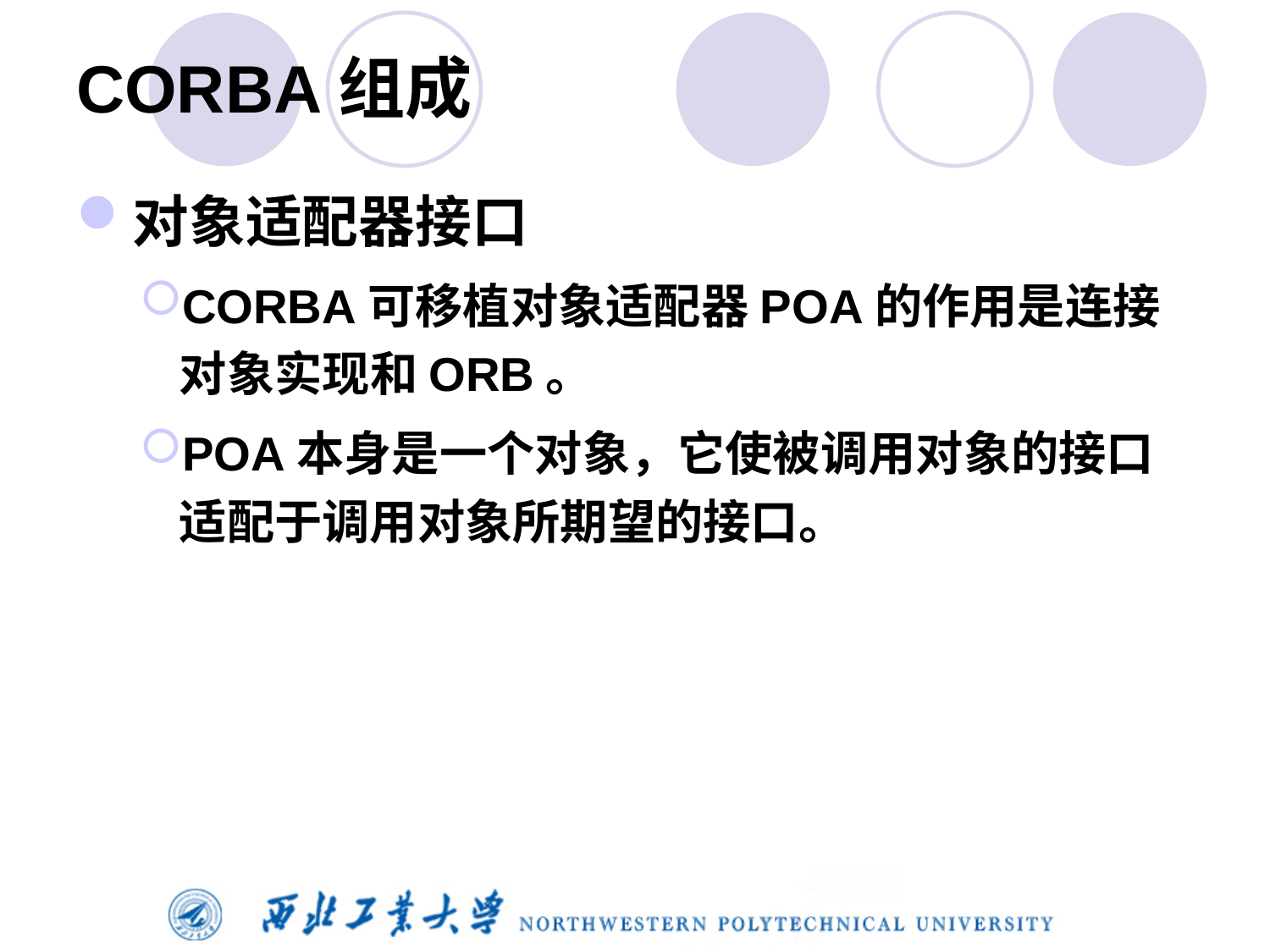

# CORBA组成
对象适配器接口
CORBA可移植对象适配器POA的作用是连接对象实现和ORB。
POA本身是一个对象，它使被调用对象的接口适配于调用对象所期望的接口。